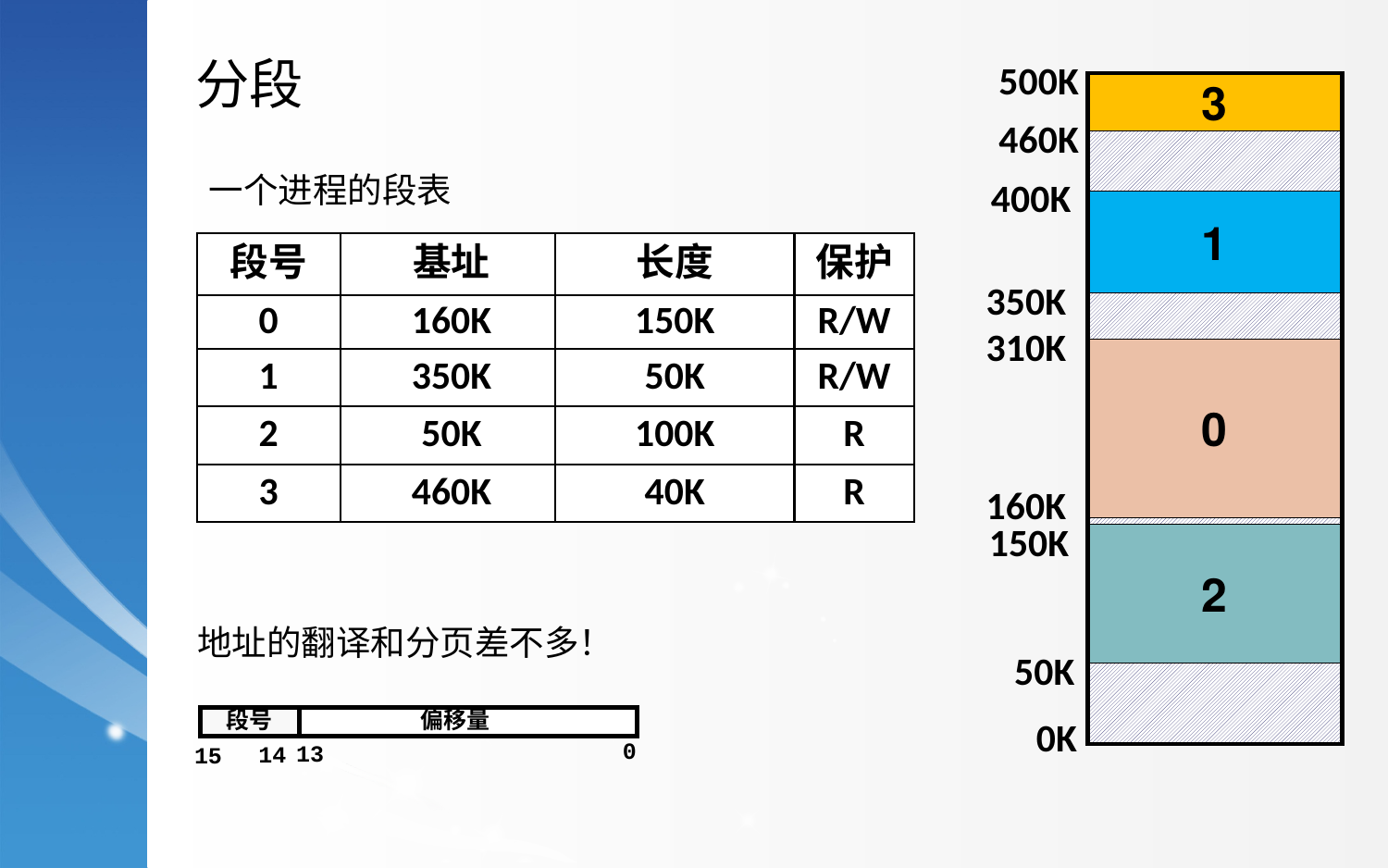

分段
500K
460K
400K
350K
310K
160K
150K
50K
0K

3

1
0
2
一个进程的段表
段号
基址
长度
保护
0
160K
150K
R/W
1
350K
50K
R/W
2
50K
100K
R
3
460K
40K
R

地址的翻译和分页差不多！
段号
偏移量
0
13
14
15